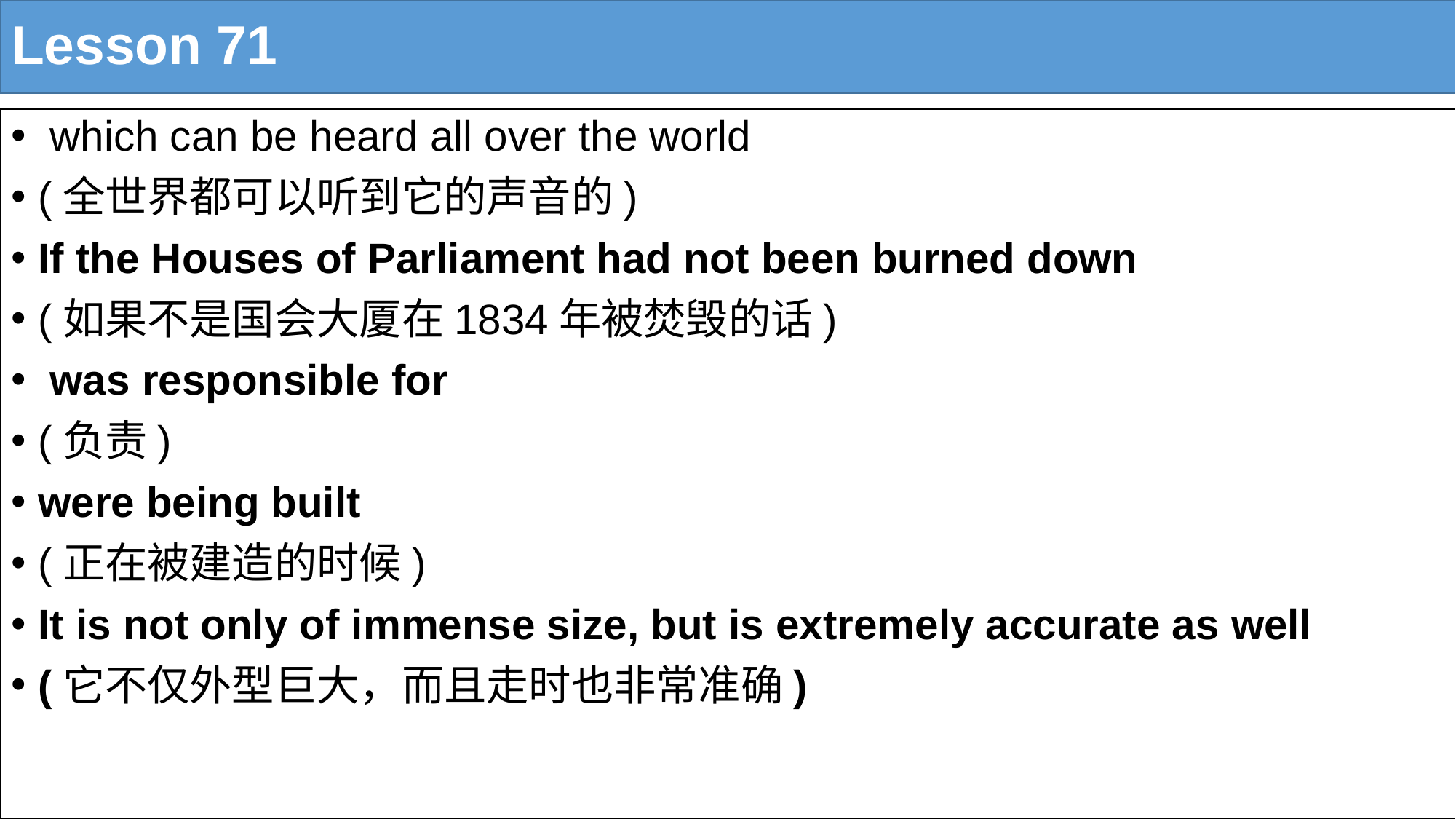

# Lesson 71
 which can be heard all over the world
(全世界都可以听到它的声音的)
If the Houses of Parliament had not been burned down
(如果不是国会大厦在1834年被焚毁的话)
 was responsible for
(负责)
were being built
(正在被建造的时候)
It is not only of immense size, but is extremely accurate as well
(它不仅外型巨大，而且走时也非常准确)